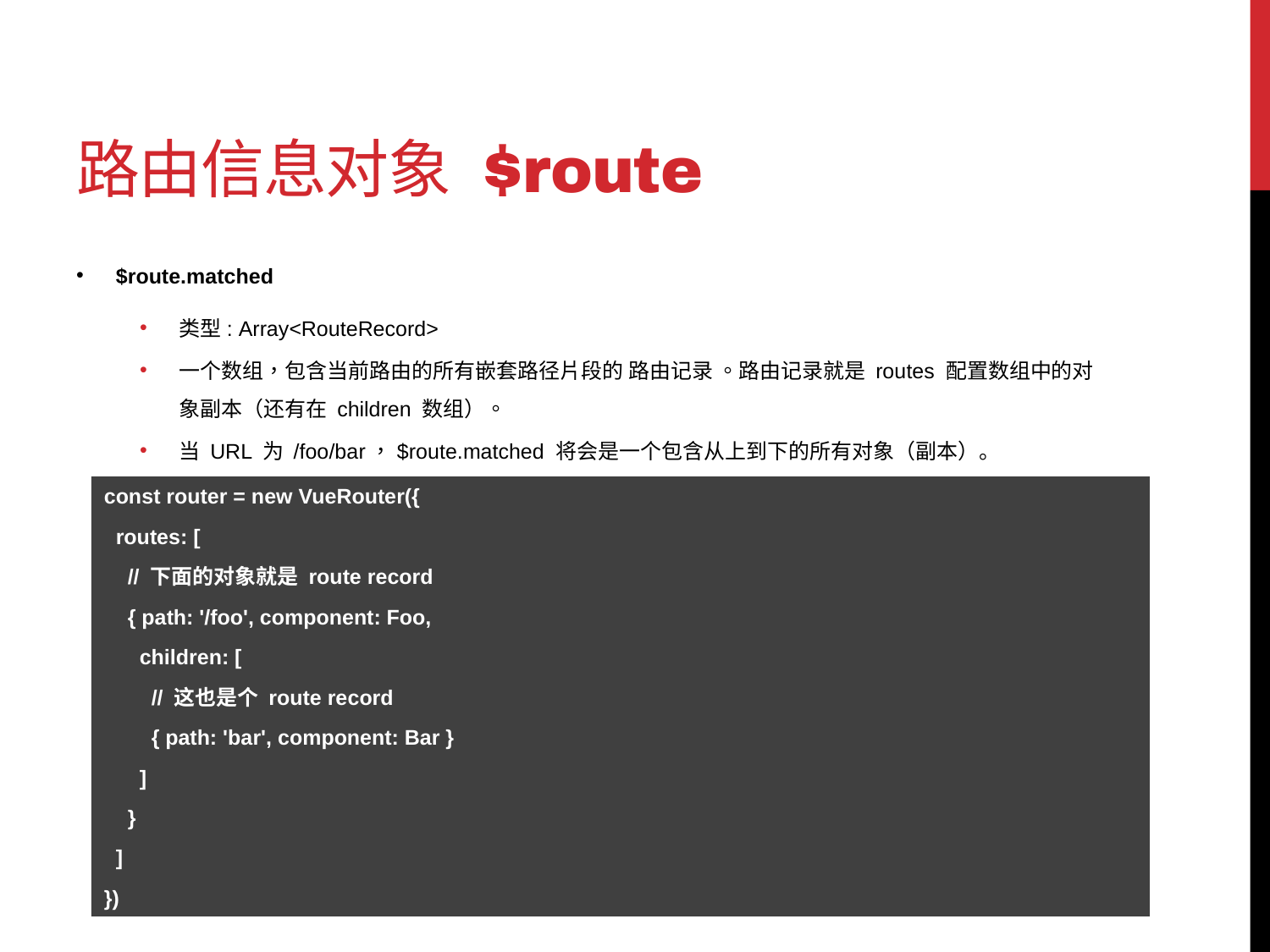

# 路由信息对象 $route
$route.matched
类型: Array<RouteRecord>
一个数组，包含当前路由的所有嵌套路径片段的 路由记录 。路由记录就是 routes 配置数组中的对象副本（还有在 children 数组）。
当 URL 为 /foo/bar，$route.matched 将会是一个包含从上到下的所有对象（副本）。
const router = new VueRouter({
  routes: [
    // 下面的对象就是 route record
    { path: '/foo', component: Foo,
      children: [
        // 这也是个 route record
        { path: 'bar', component: Bar }
      ]
    }
  ]
})